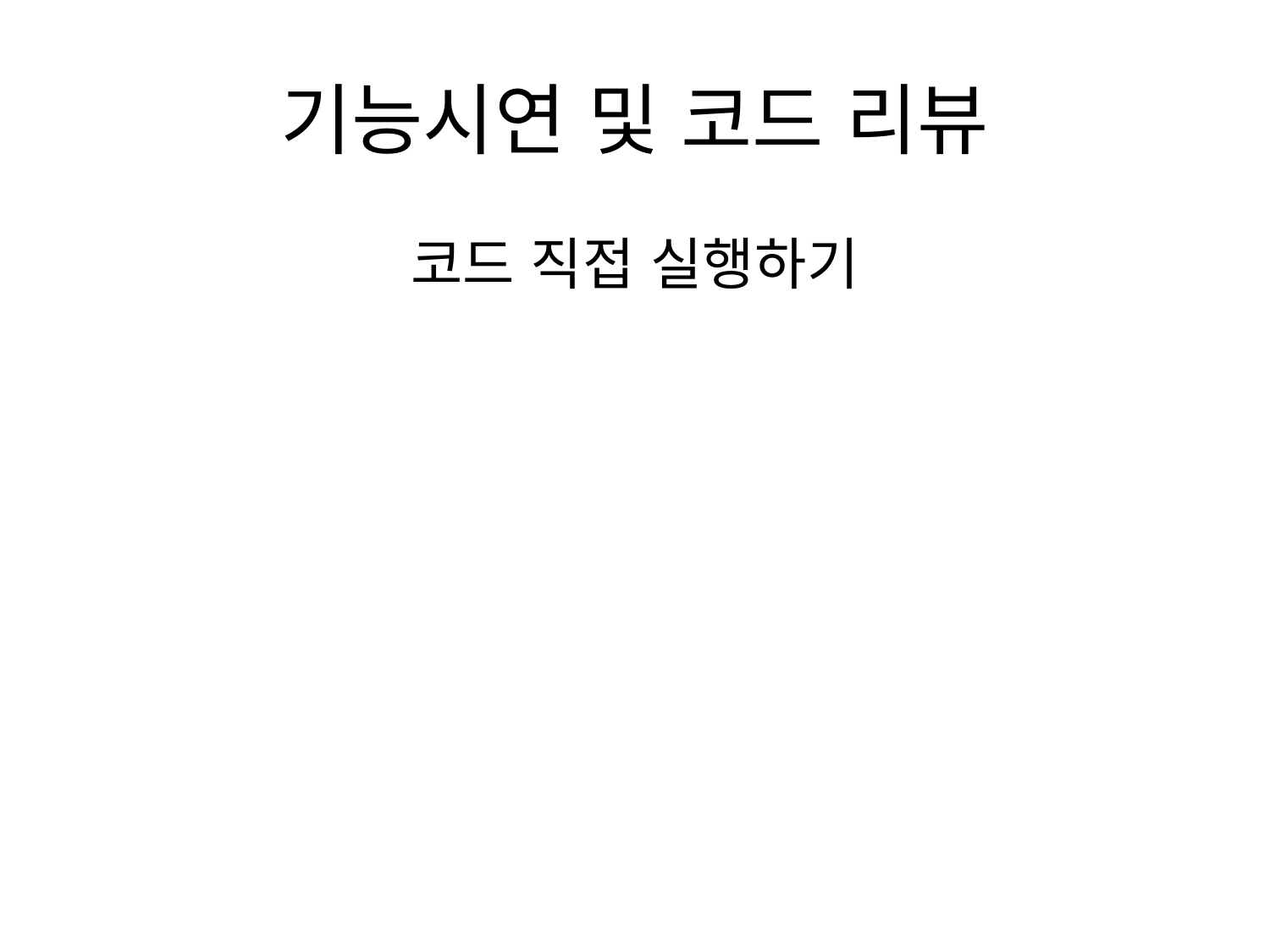

# 기능시연 및 코드 리뷰
코드 직접 실행하기